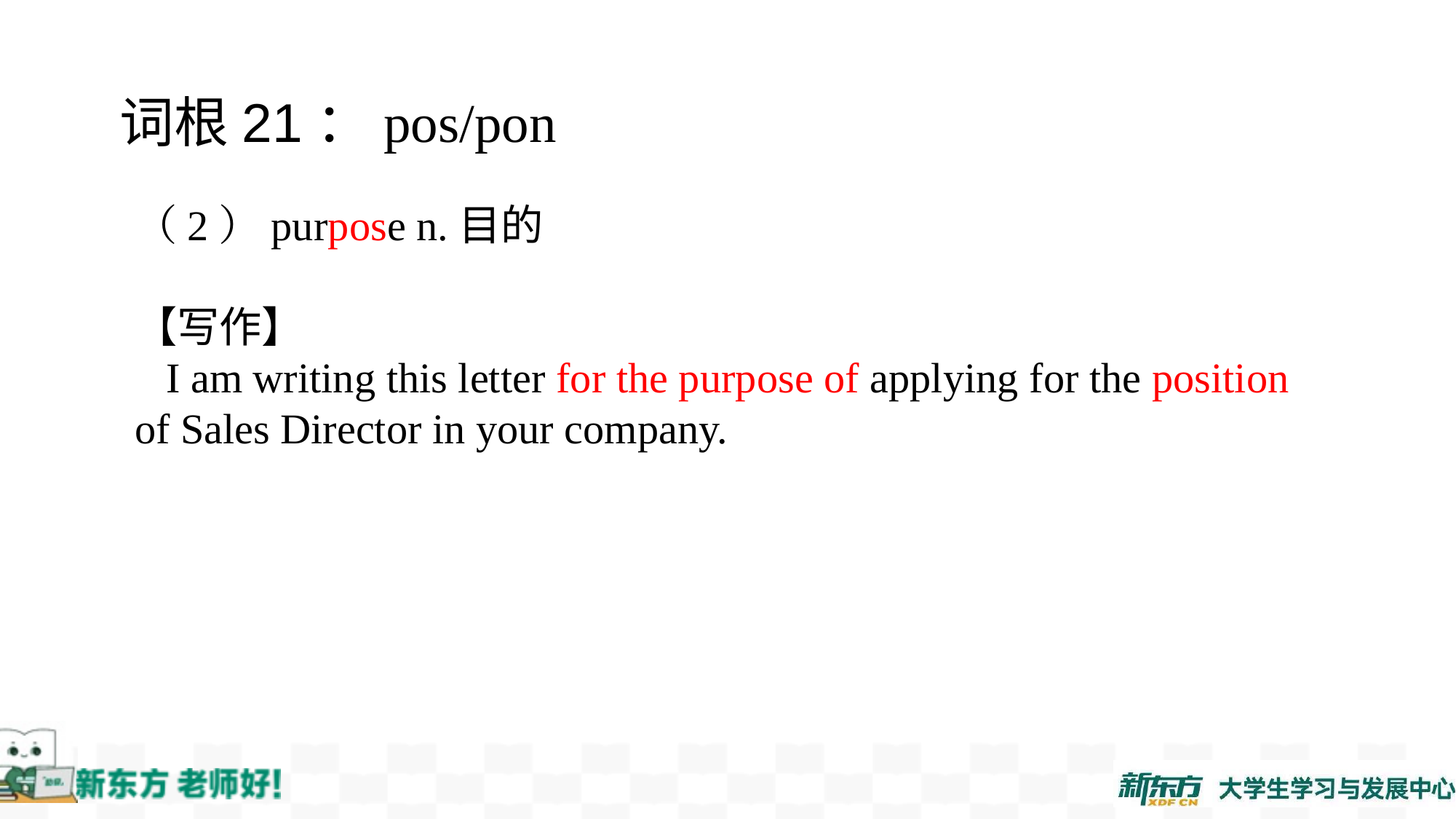

词根21：pos/pon
（2）purpose n.目的

【写作】
   I am writing this letter for the purpose of applying for the position of Sales Director in your company.